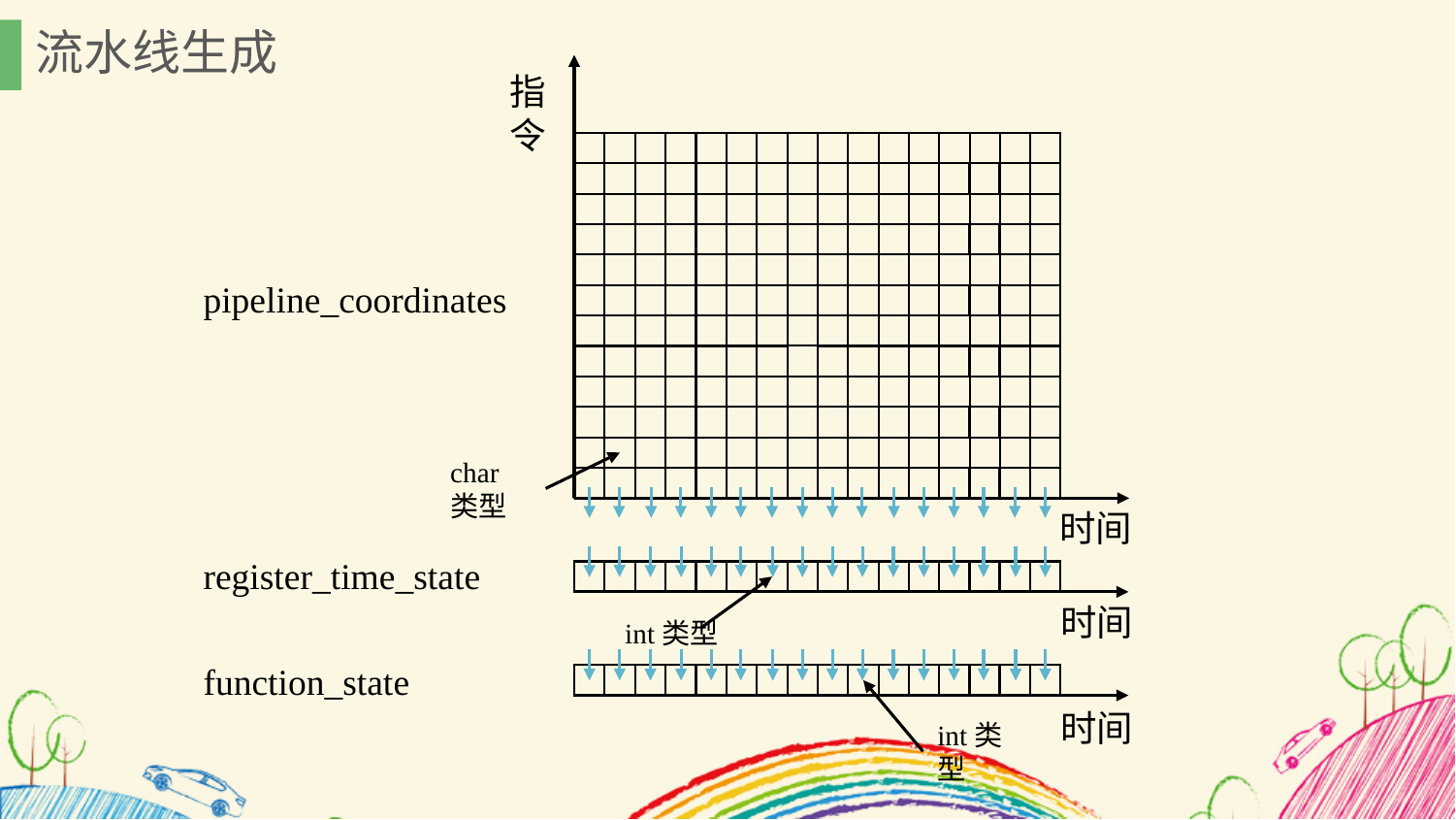

流水线生成
指令

pipeline_coordinates

char类型

时间
register_time_state

时间
int类型
function_state

时间
int类型